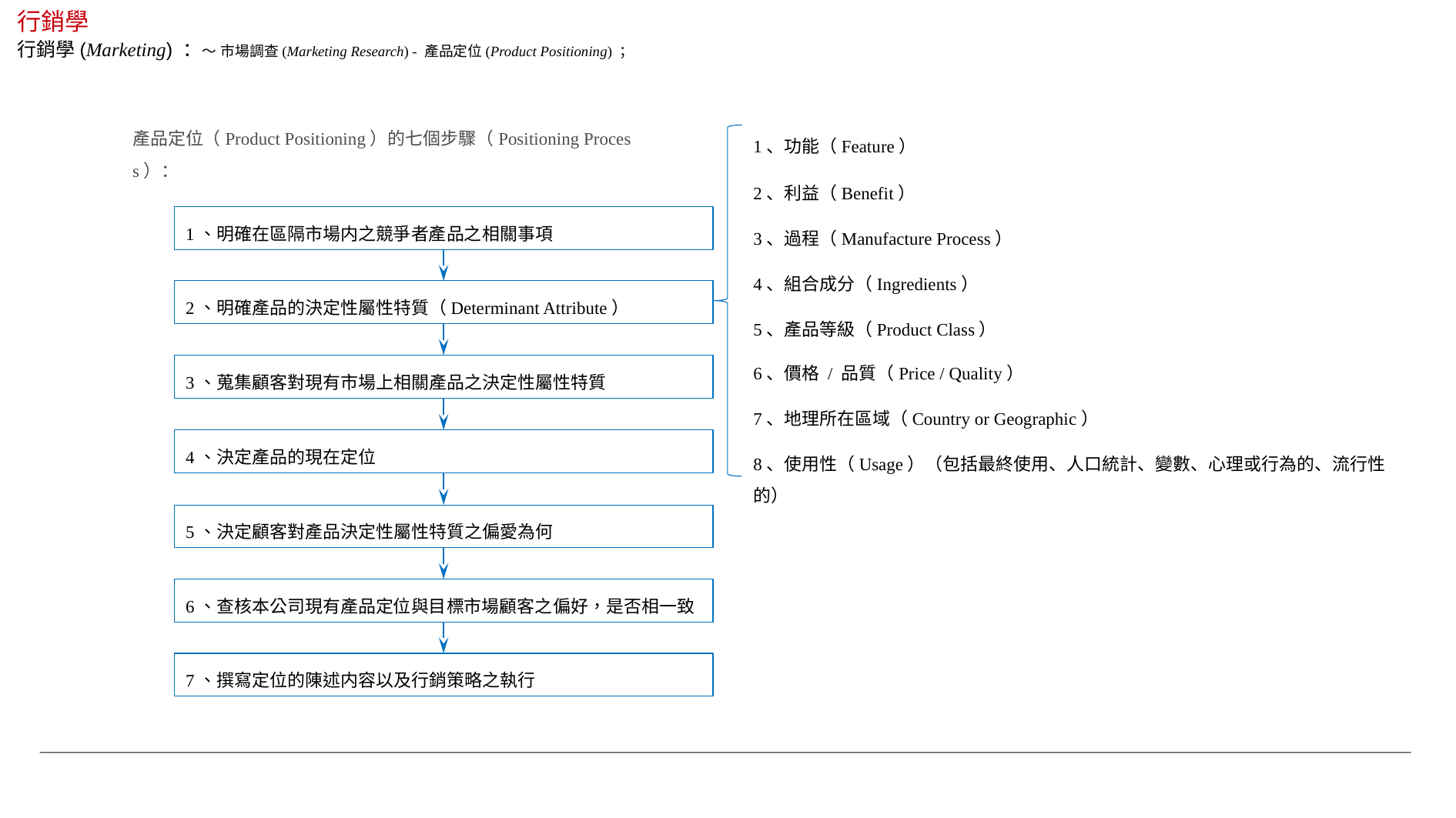

行銷學
行銷學(Marketing) ：～ 市場調查(Marketing Research) - 產品定位(Product Positioning) ；
產品定位（Product Positioning）的七個步驟（Positioning Process）：
1、功能（Feature）

2、利益（Benefit）
1、明確在區隔市場内之競爭者產品之相關事項
3、過程（Manufacture Process）
4、組合成分（Ingredients）
2、明確產品的決定性屬性特質（Determinant Attribute）
5、產品等級（Product Class）
6、價格 / 品質（Price / Quality）
3、蒐集顧客對現有市場上相關產品之決定性屬性特質
7、地理所在區域（Country or Geographic）
4、決定產品的現在定位
8、使用性（Usage）（包括最終使用、人口統計、變數、心理或行為的、流行性的）
5、決定顧客對產品決定性屬性特質之偏愛為何
6、查核本公司現有產品定位與目標市場顧客之偏好，是否相一致
7、撰寫定位的陳述内容以及行銷策略之執行